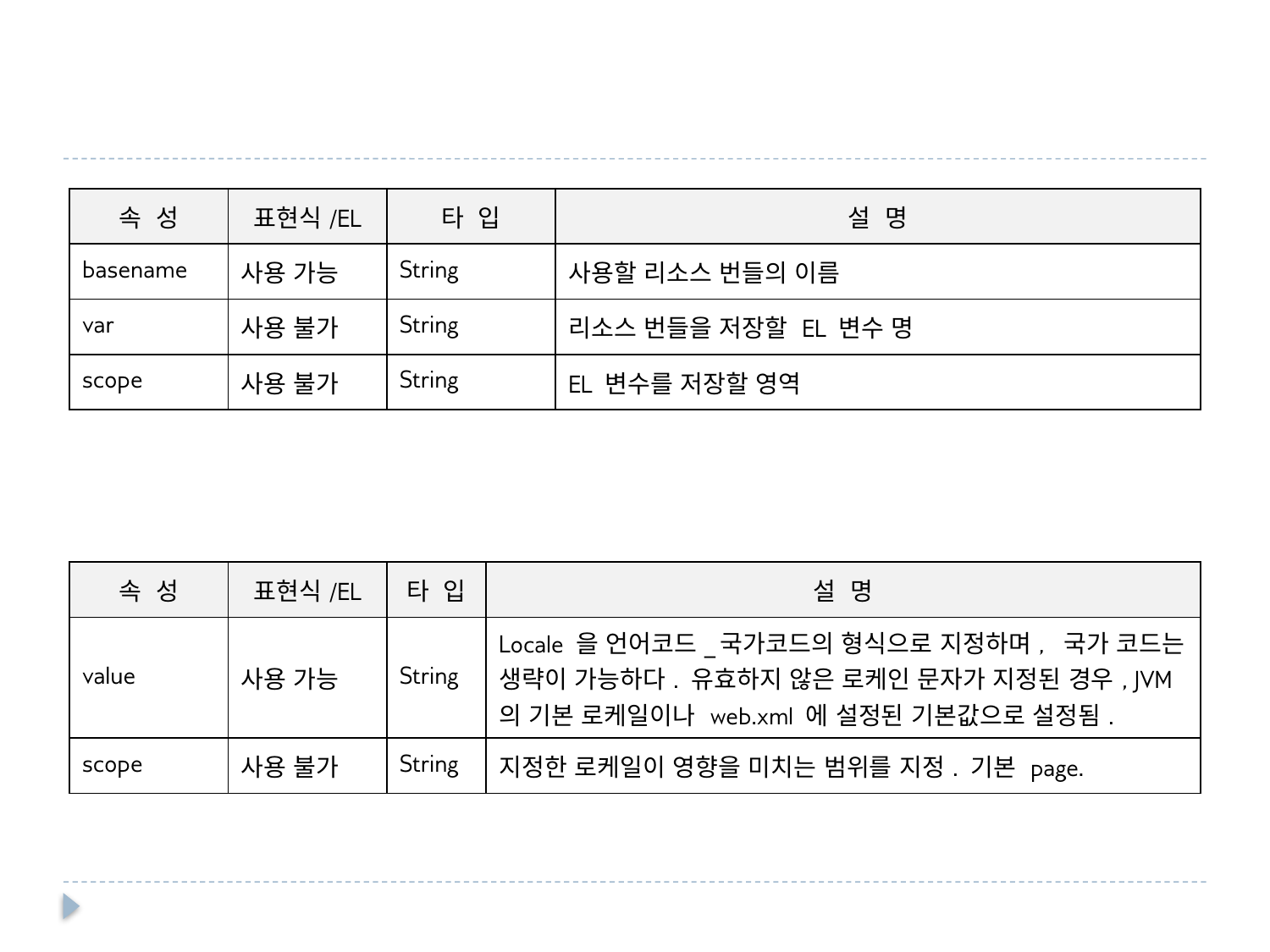

| 속 성 | 표현식/EL | 타 입 | 설 명 |
| --- | --- | --- | --- |
| basename | 사용 가능 | String | 사용할 리소스 번들의 이름 |
| var | 사용 불가 | String | 리소스 번들을 저장할 EL 변수 명 |
| scope | 사용 불가 | String | EL 변수를 저장할 영역 |
| 속 성 | 표현식/EL | 타 입 | 설 명 |
| --- | --- | --- | --- |
| value | 사용 가능 | String | Locale 을 언어코드\_국가코드의 형식으로 지정하며, 국가 코드는 생략이 가능하다. 유효하지 않은 로케인 문자가 지정된 경우, JVM 의 기본 로케일이나 web.xml 에 설정된 기본값으로 설정됨. |
| scope | 사용 불가 | String | 지정한 로케일이 영향을 미치는 범위를 지정. 기본 page. |